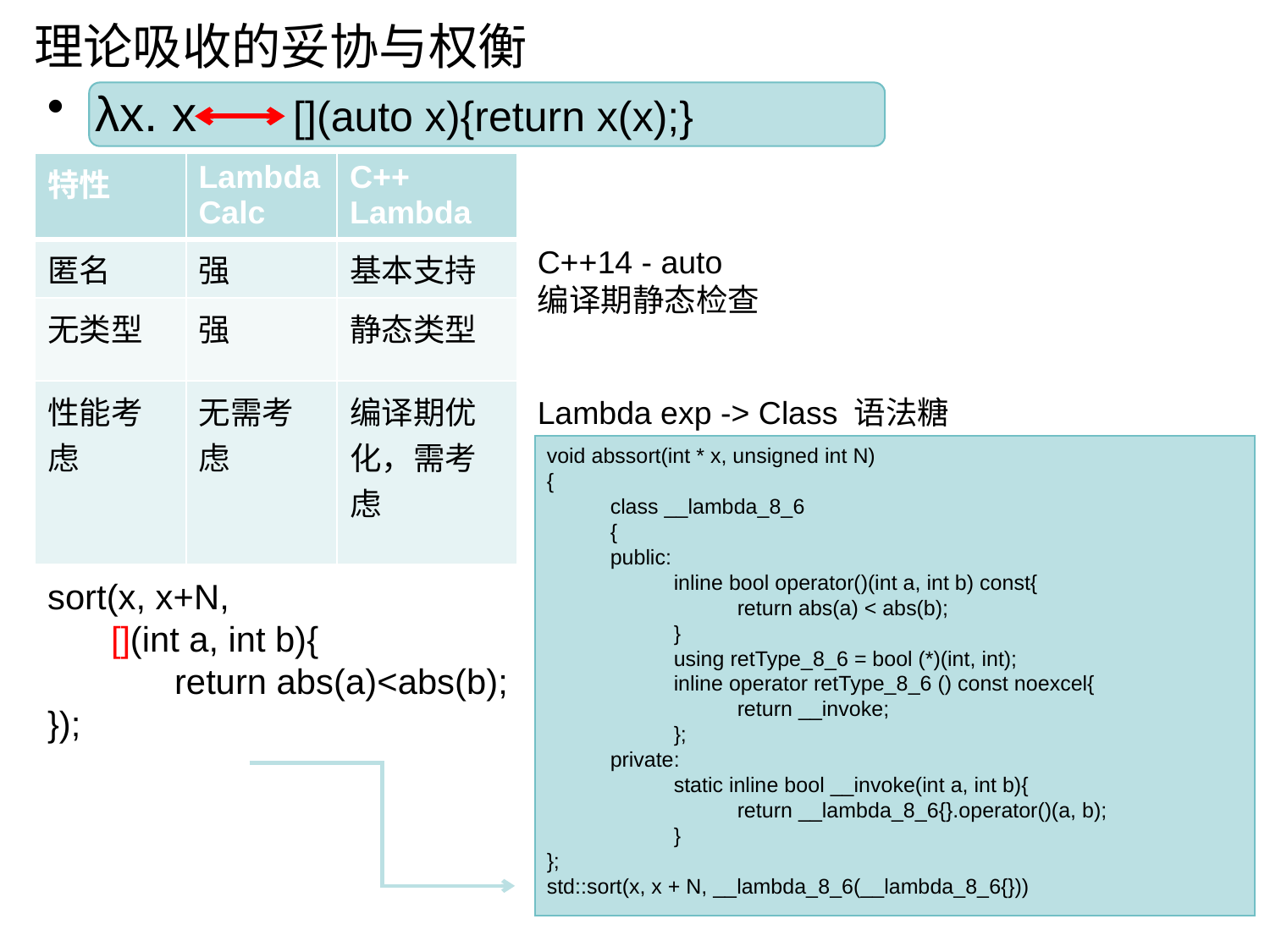

理论吸收的妥协与权衡
λx. x       [](auto x){return x(x);}

| 特性 | Lambda Calc | C++ Lambda |
| --- | --- | --- |
| 匿名 | 强 | 基本支持 |
| 无类型 | 强 | 静态类型 |
| 性能考虑 | 无需考虑 | 编译期优化，需考虑 |
C++14 - auto
编译期静态检查
Lambda exp -> Class 语法糖
void abssort(int * x, unsigned int N)
{
class __lambda_8_6
{
public:
inline bool operator()(int a, int b) const{
return abs(a) < abs(b);
}
using retType_8_6 = bool (*)(int, int);
inline operator retType_8_6 () const noexcel{
return __invoke;
};
private:
static inline bool __invoke(int a, int b){
return __lambda_8_6{}.operator()(a, b);
}
};
std::sort(x, x + N, __lambda_8_6(__lambda_8_6{}))

sort(x, x+N,
[](int a, int b){
return abs(a)<abs(b);
});